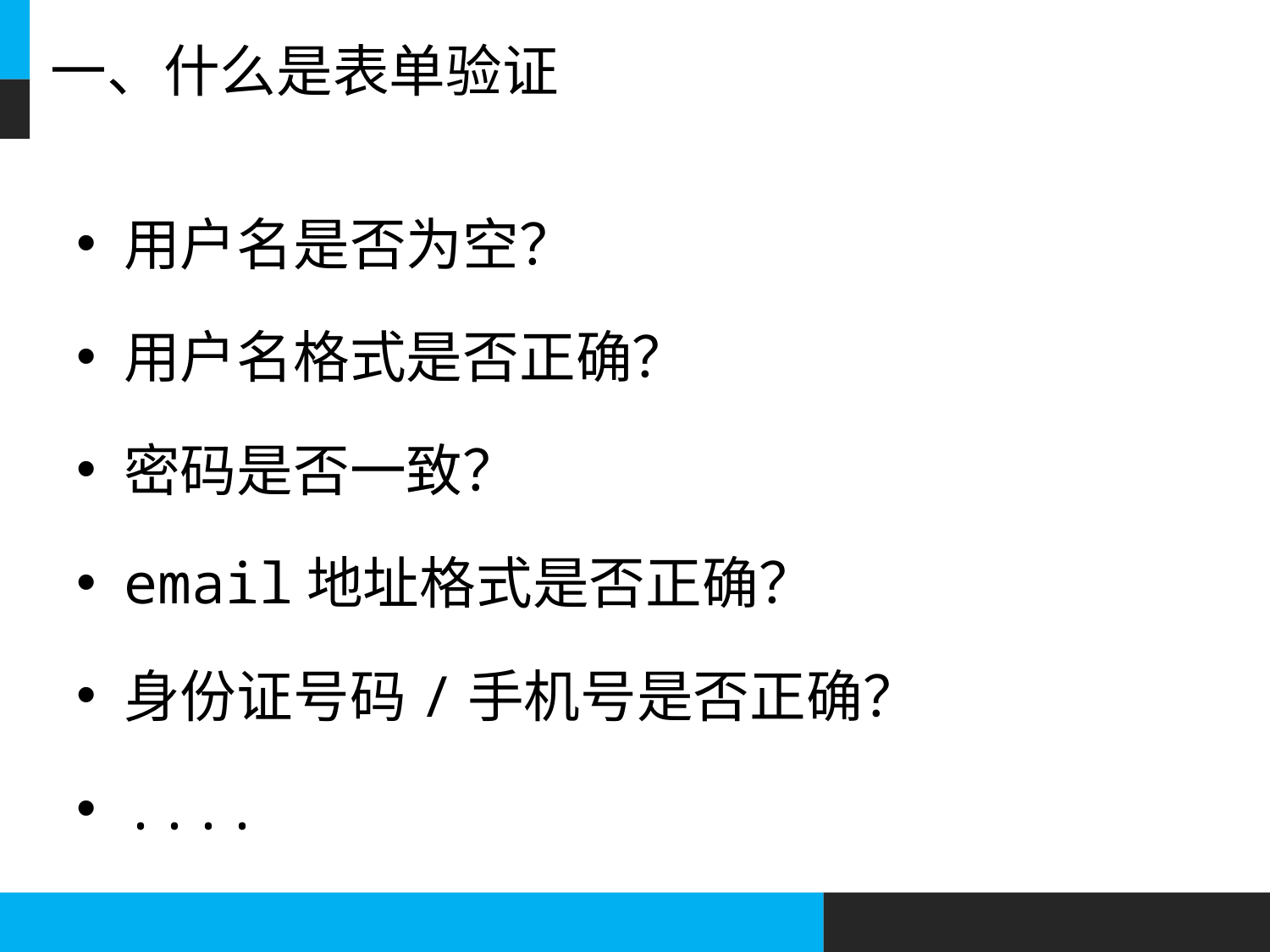

# 一、什么是表单验证
用户名是否为空？
用户名格式是否正确？
密码是否一致？
email地址格式是否正确？
身份证号码/手机号是否正确？
....